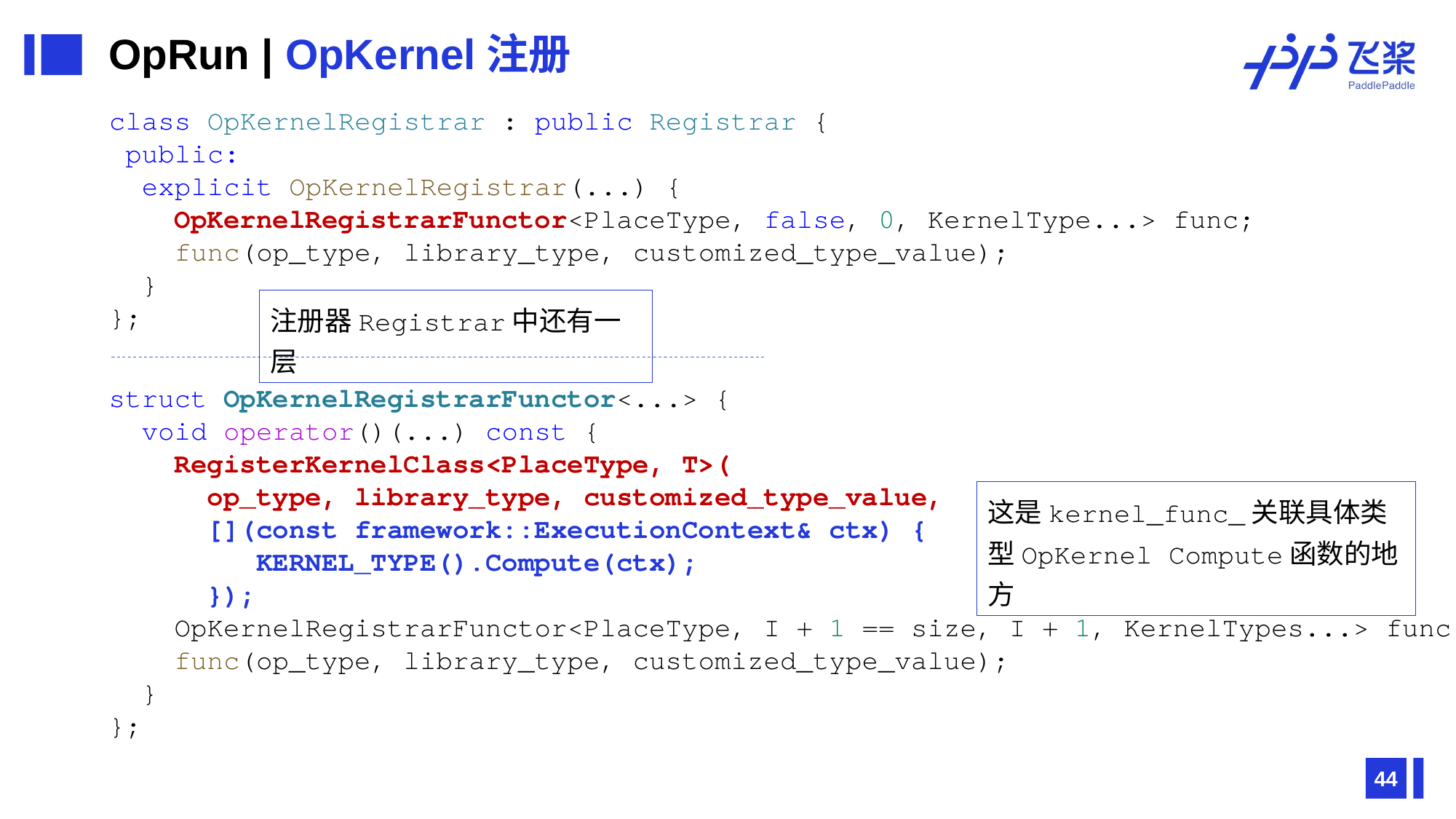

OpRun | OpKernel注册
class OpKernelRegistrar : public Registrar {
 public:
  explicit OpKernelRegistrar(...) {
    OpKernelRegistrarFunctor<PlaceType, false, 0, KernelType...> func;
    func(op_type, library_type, customized_type_value);
  }
};
注册器Registrar中还有一层
struct OpKernelRegistrarFunctor<...> {
  void operator()(...) const {
    RegisterKernelClass<PlaceType, T>(
      op_type, library_type, customized_type_value,
      [](const framework::ExecutionContext& ctx) {
         KERNEL_TYPE().Compute(ctx);
      });
    OpKernelRegistrarFunctor<PlaceType, I + 1 == size, I + 1, KernelTypes...> func;
    func(op_type, library_type, customized_type_value);
  }
};
这是kernel_func_关联具体类型OpKernel Compute函数的地方
44